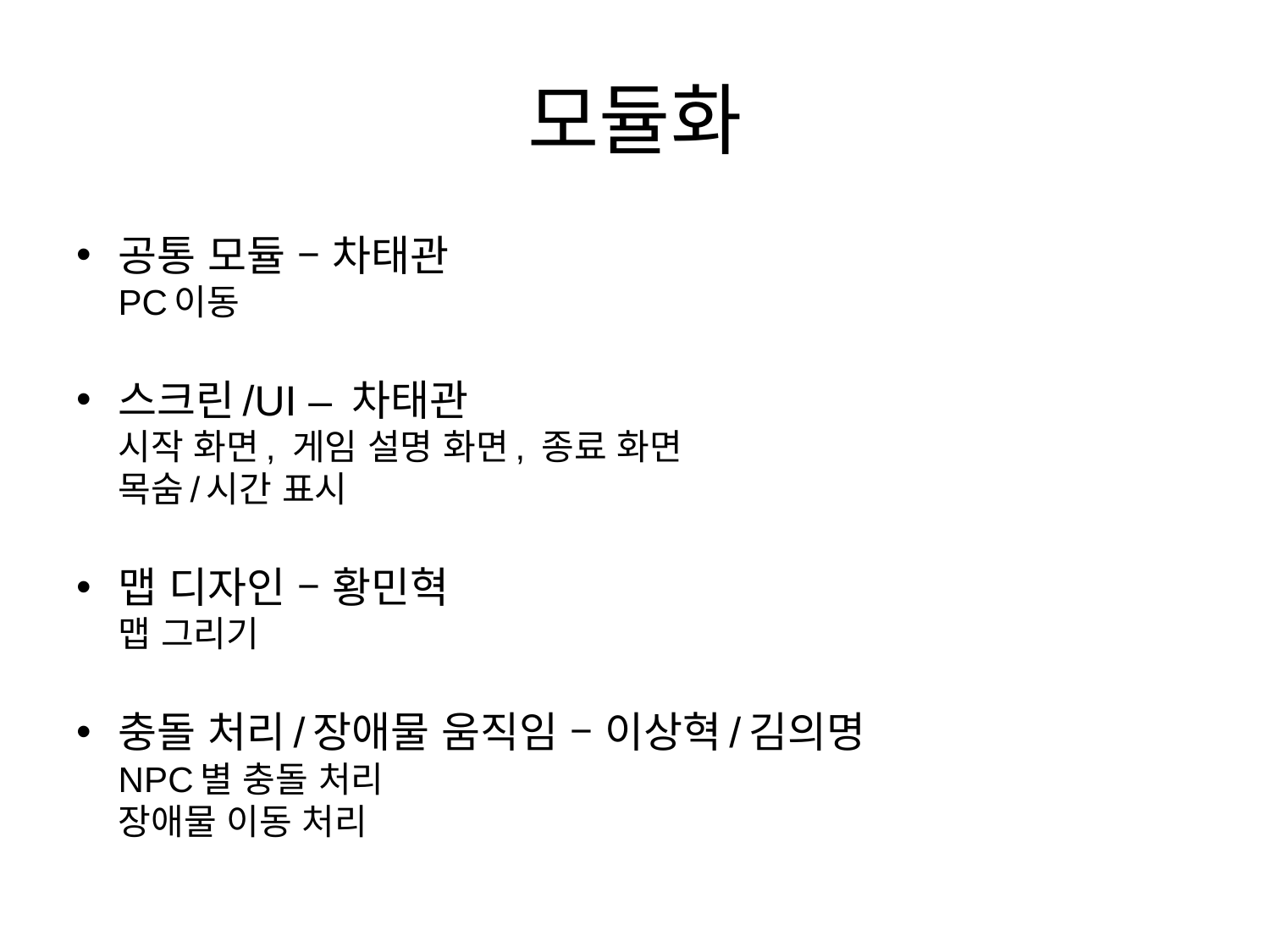

# 모듈화
공통 모듈 – 차태관
PC이동
스크린/UI – 차태관
시작 화면, 게임 설명 화면, 종료 화면
목숨/시간 표시
맵 디자인 – 황민혁
맵 그리기
충돌 처리/장애물 움직임 – 이상혁/김의명
NPC별 충돌 처리
장애물 이동 처리